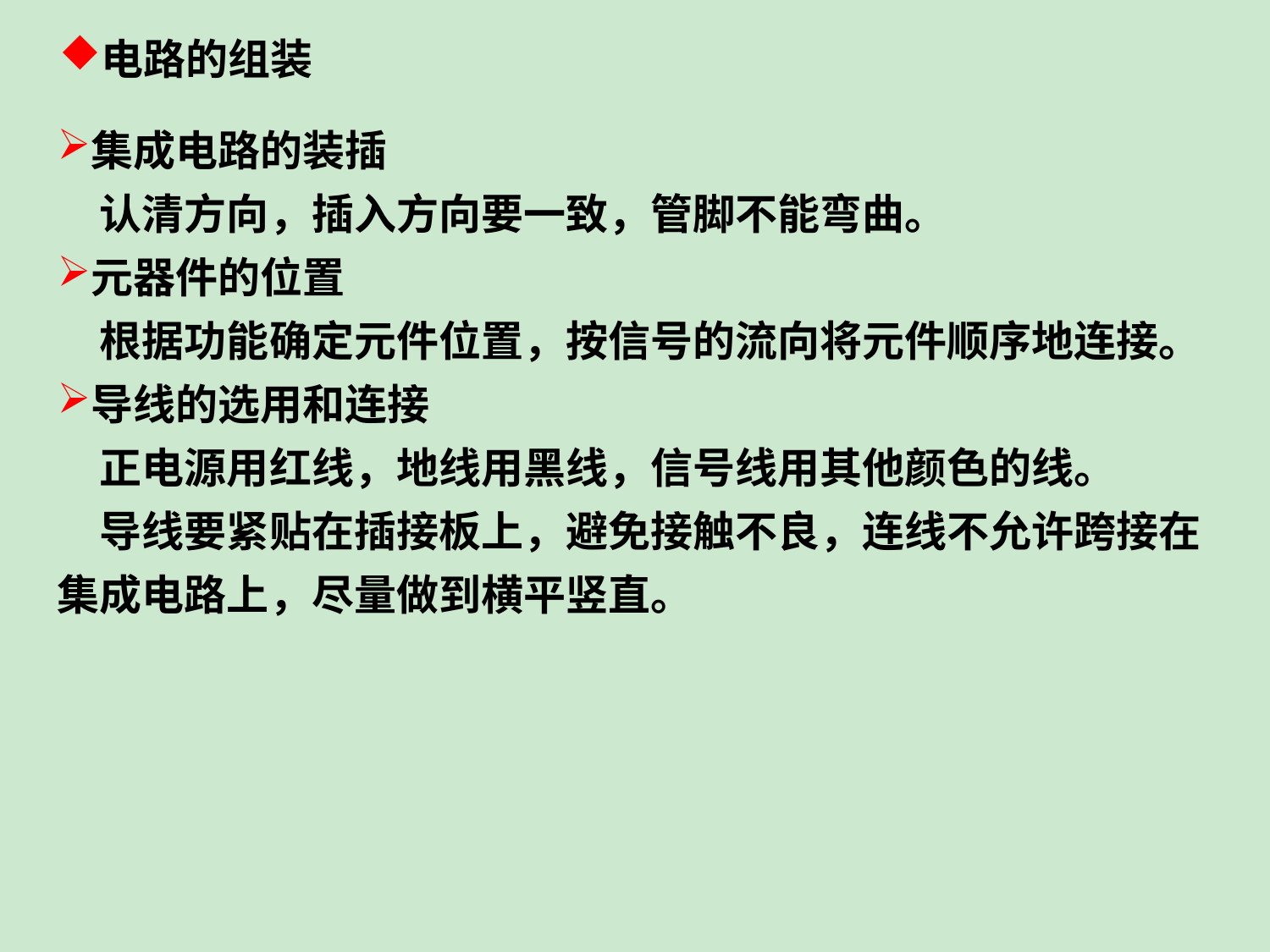

电路的组装
集成电路的装插
　认清方向，插入方向要一致，管脚不能弯曲。
元器件的位置
　根据功能确定元件位置，按信号的流向将元件顺序地连接。
导线的选用和连接
　正电源用红线，地线用黑线，信号线用其他颜色的线。
　导线要紧贴在插接板上，避免接触不良，连线不允许跨接在集成电路上，尽量做到横平竖直。